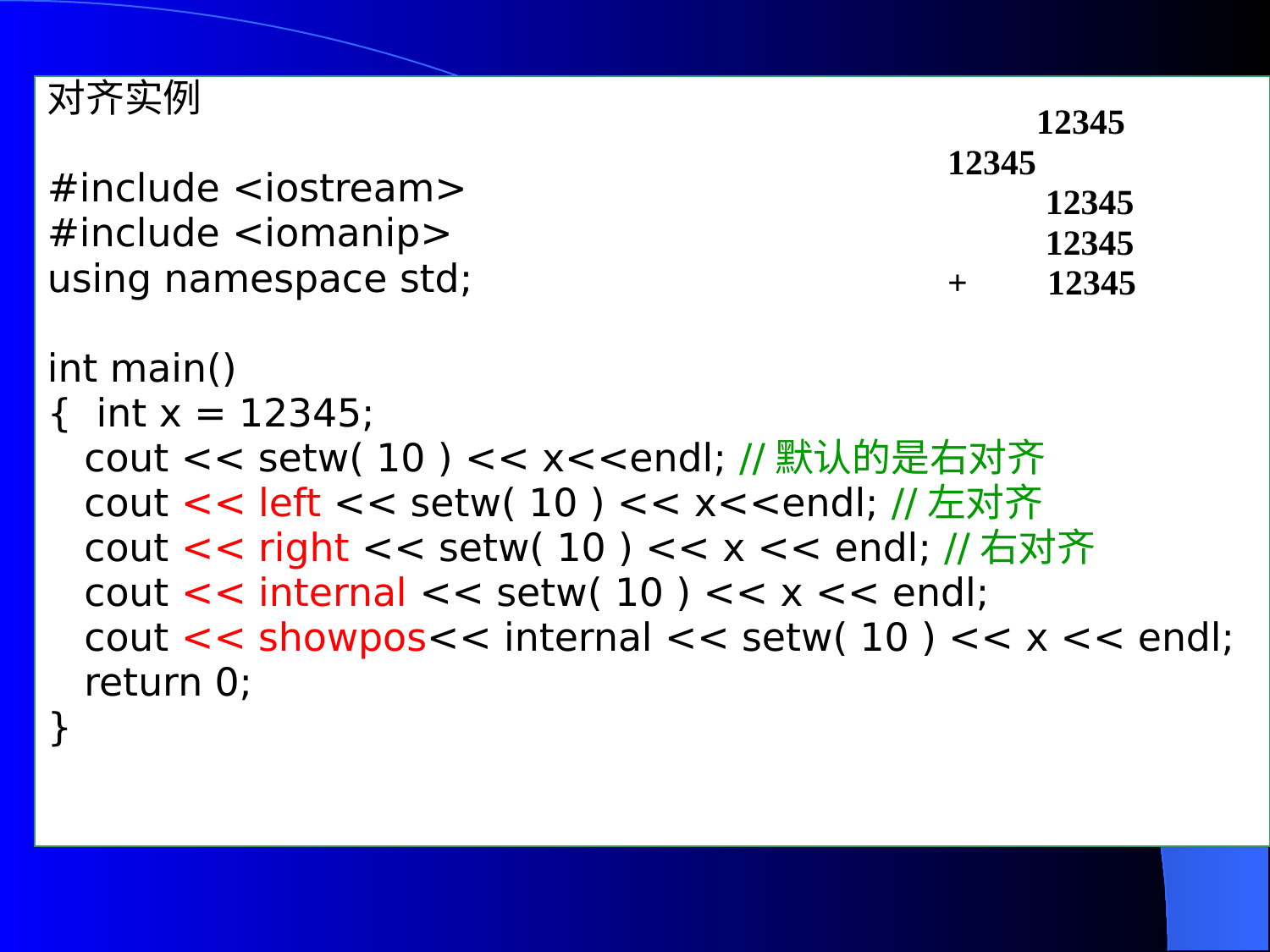

对齐实例

#include <iostream>
#include <iomanip>
using namespace std;

int main()
{  int x = 12345;
   cout << setw( 10 ) << x<<endl; //默认的是右对齐
   cout << left << setw( 10 ) << x<<endl; //左对齐
   cout << right << setw( 10 ) << x << endl; //右对齐
   cout << internal << setw( 10 ) << x << endl;
   cout << showpos<< internal << setw( 10 ) << x << endl;
   return 0;
}
          12345
12345
           12345
           12345
+         12345